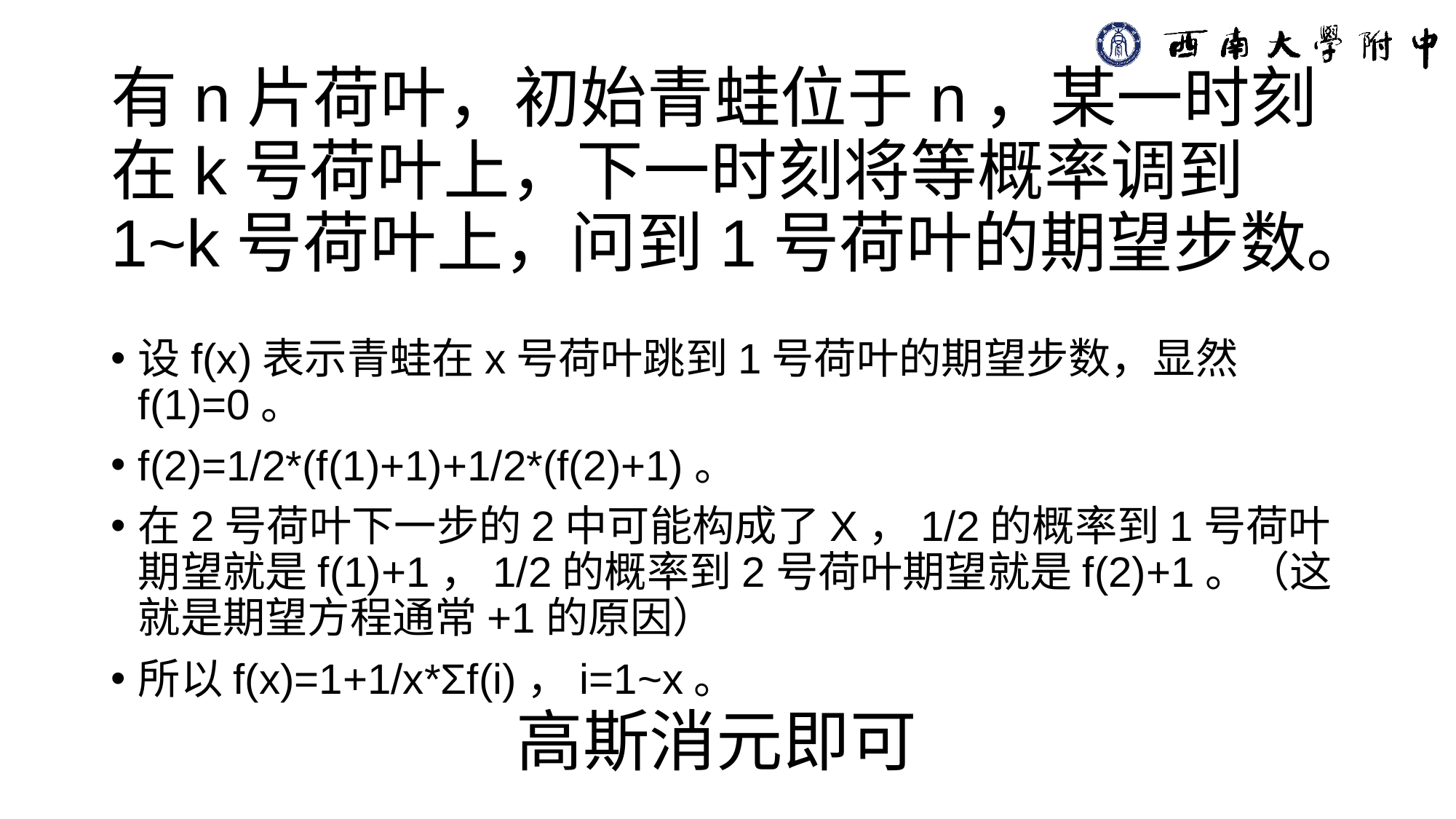

# 有n片荷叶，初始青蛙位于n，某一时刻在k号荷叶上，下一时刻将等概率调到1~k号荷叶上，问到1号荷叶的期望步数。
设f(x)表示青蛙在x号荷叶跳到1号荷叶的期望步数，显然f(1)=0。
f(2)=1/2*(f(1)+1)+1/2*(f(2)+1)。
在2号荷叶下一步的2中可能构成了X，1/2的概率到1号荷叶期望就是f(1)+1，1/2的概率到2号荷叶期望就是f(2)+1。（这就是期望方程通常+1的原因）
所以f(x)=1+1/x*Σf(i)，i=1~x。
高斯消元即可